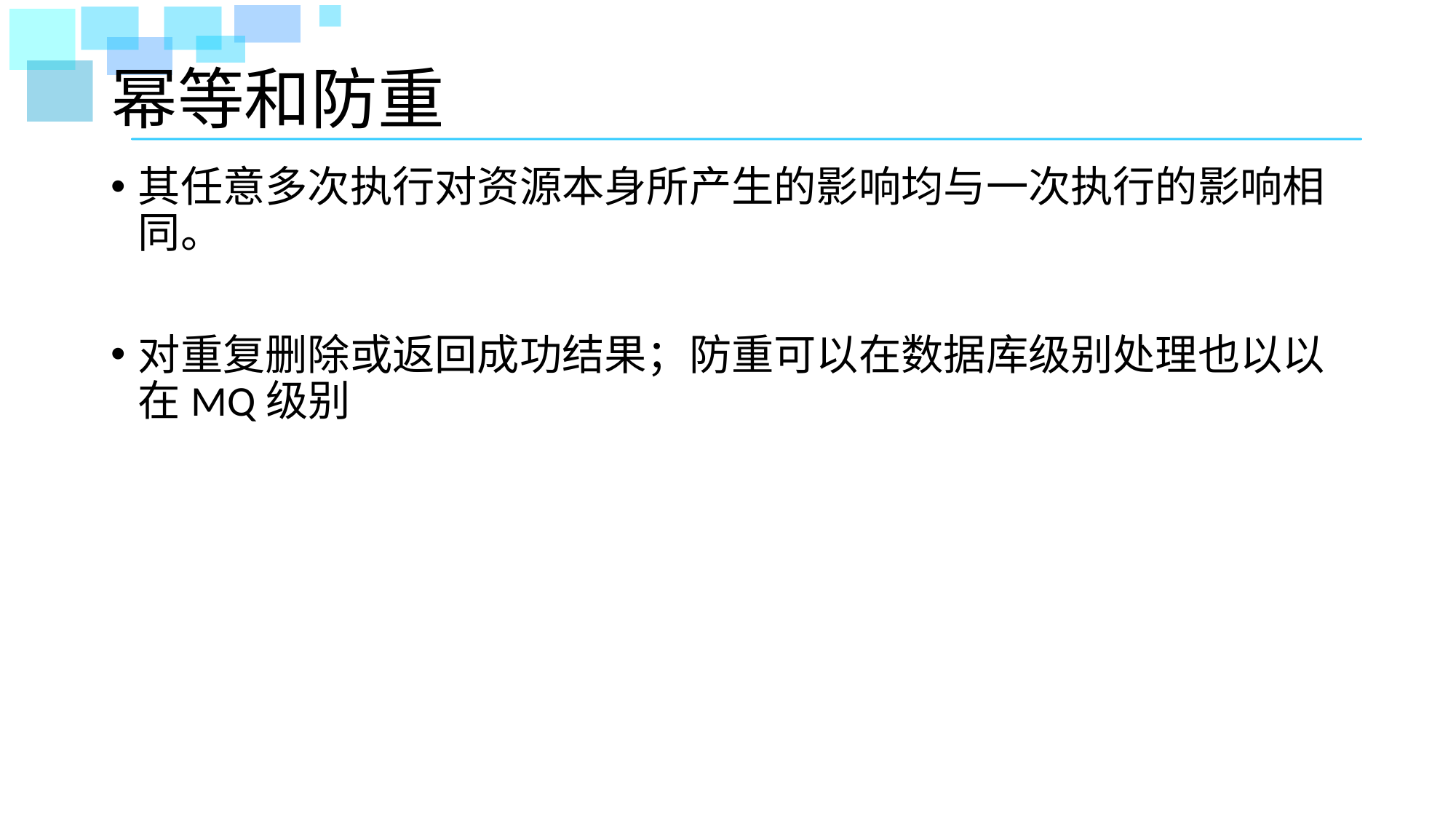

# 幂等和防重
其任意多次执行对资源本身所产生的影响均与一次执行的影响相同。

对重复删除或返回成功结果；防重可以在数据库级别处理也以以在MQ级别